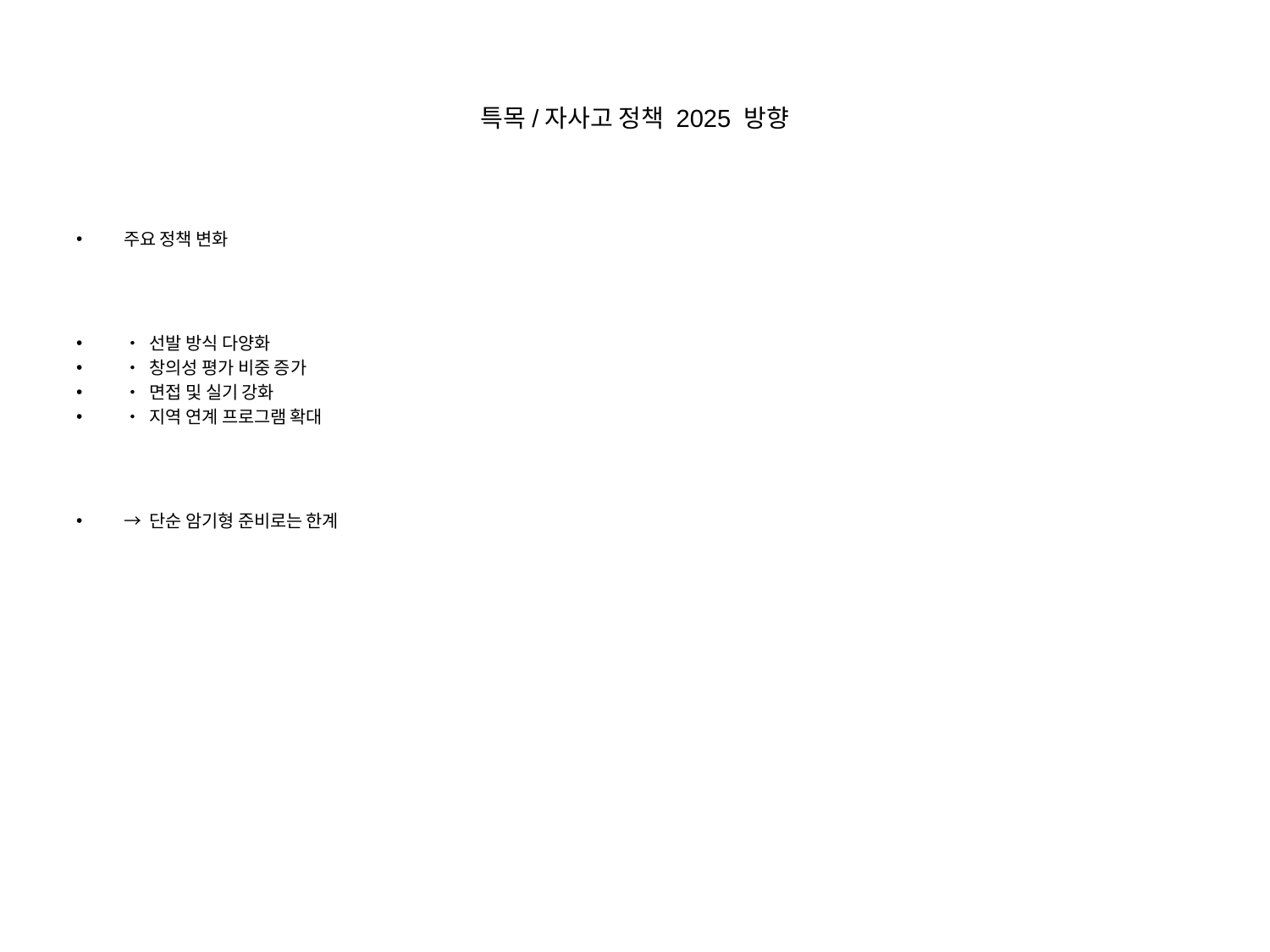

# 특목/자사고 정책 2025 방향
주요 정책 변화

• 선발 방식 다양화
• 창의성 평가 비중 증가
• 면접 및 실기 강화
• 지역 연계 프로그램 확대

→ 단순 암기형 준비로는 한계